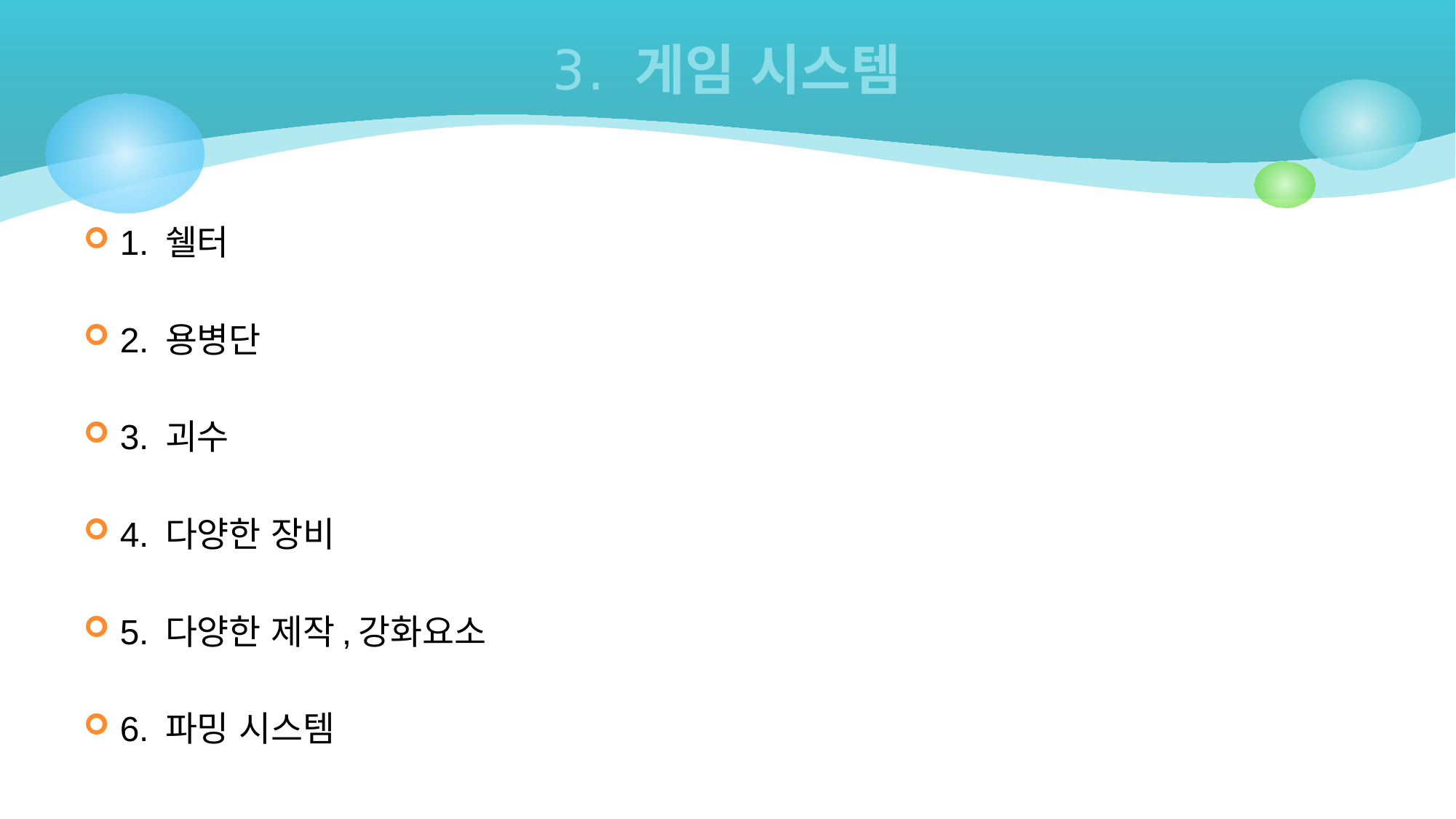

# 3. 게임 시스템
1. 쉘터

2. 용병단

3. 괴수

4. 다양한 장비

5. 다양한 제작,강화요소

6. 파밍 시스템